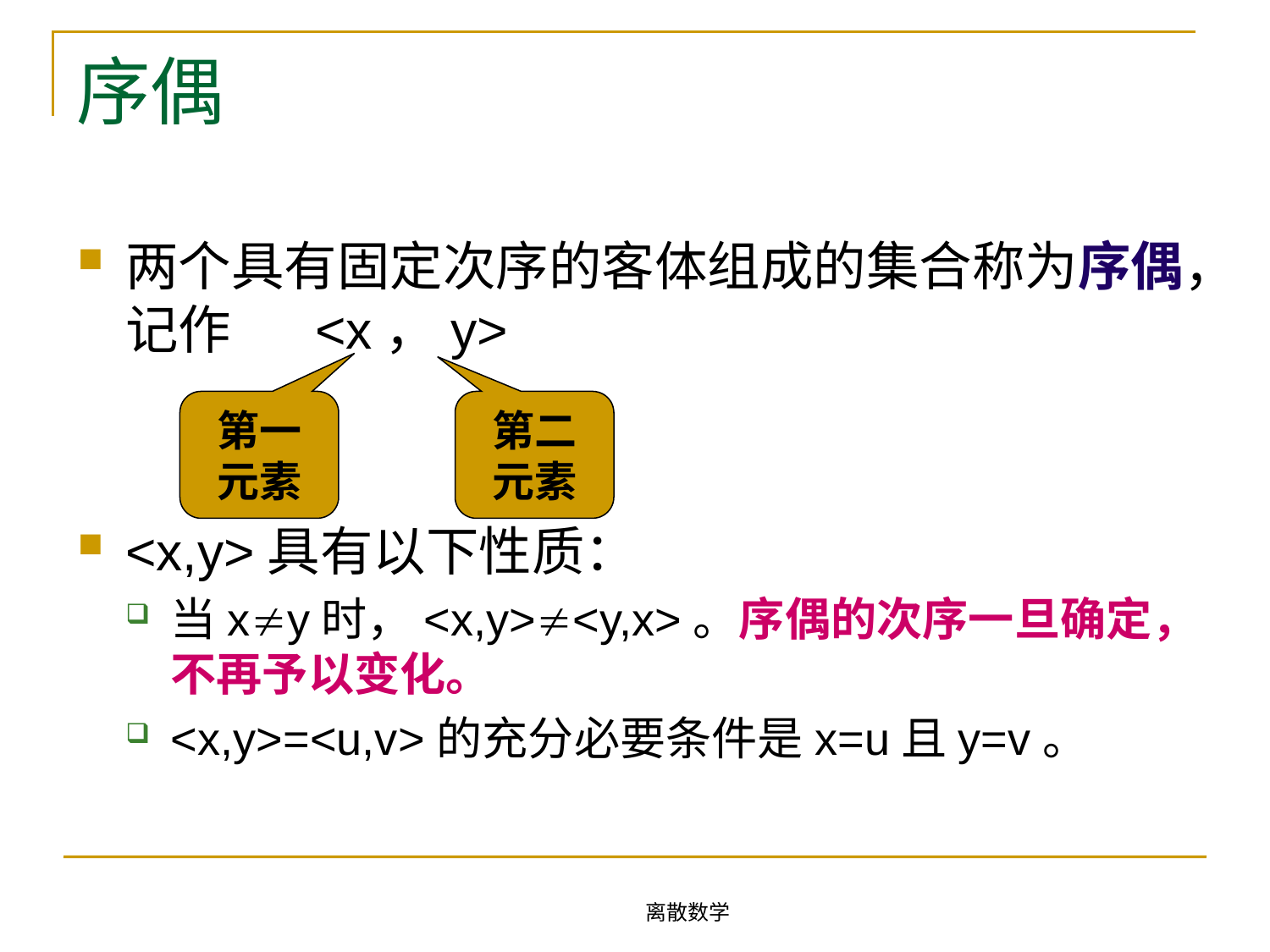

# 序偶
两个具有固定次序的客体组成的集合称为序偶，记作      <x，y>

<x,y>具有以下性质：
当x≠y时，<x,y>≠<y,x>。序偶的次序一旦确定，不再予以变化。
<x,y>=<u,v>的充分必要条件是x=u且y=v。
第一元素
第二元素

离散数学
37